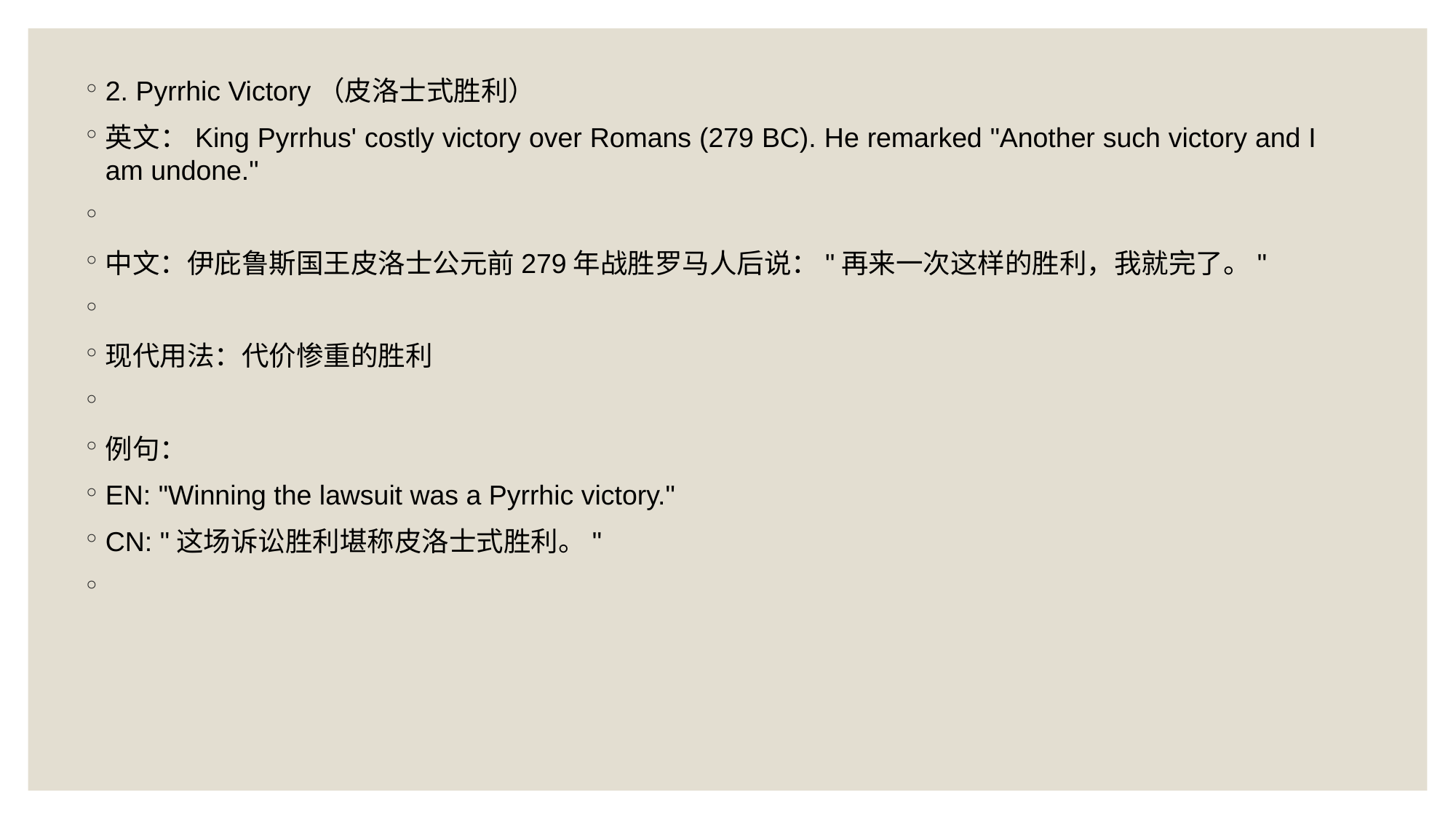

2. Pyrrhic Victory（皮洛士式胜利）
英文：King Pyrrhus' costly victory over Romans (279 BC). He remarked "Another such victory and I am undone."

中文：伊庇鲁斯国王皮洛士公元前279年战胜罗马人后说："再来一次这样的胜利，我就完了。"

现代用法：代价惨重的胜利

例句：
EN: "Winning the lawsuit was a Pyrrhic victory."
CN: "这场诉讼胜利堪称皮洛士式胜利。"

#